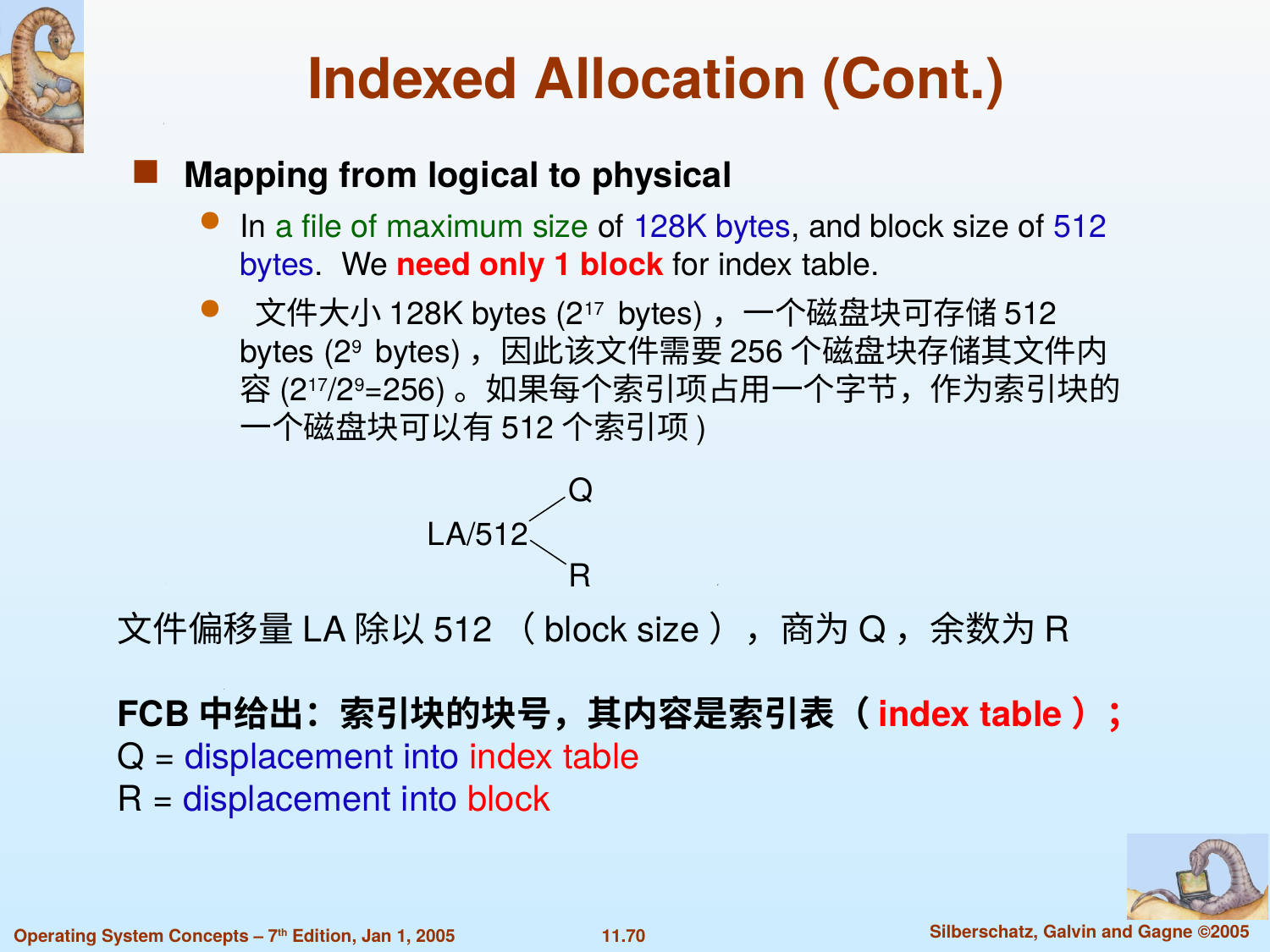

Indexed Allocation (Cont.)
Mapping from logical to physical
In a file of maximum size of 128K bytes, and block size of 512 bytes.  We need only 1 block for index table.
 文件大小128K bytes (217  bytes)，一个磁盘块可存储512 bytes (29  bytes)，因此该文件需要256个磁盘块存储其文件内容(217/29=256)。如果每个索引项占用一个字节，作为索引块的一个磁盘块可以有512个索引项)
Q

LA/512

R
文件偏移量LA除以512（block size），商为Q，余数为R

FCB中给出：索引块的块号，其内容是索引表（index table）；
Q = displacement into index table
R = displacement into block